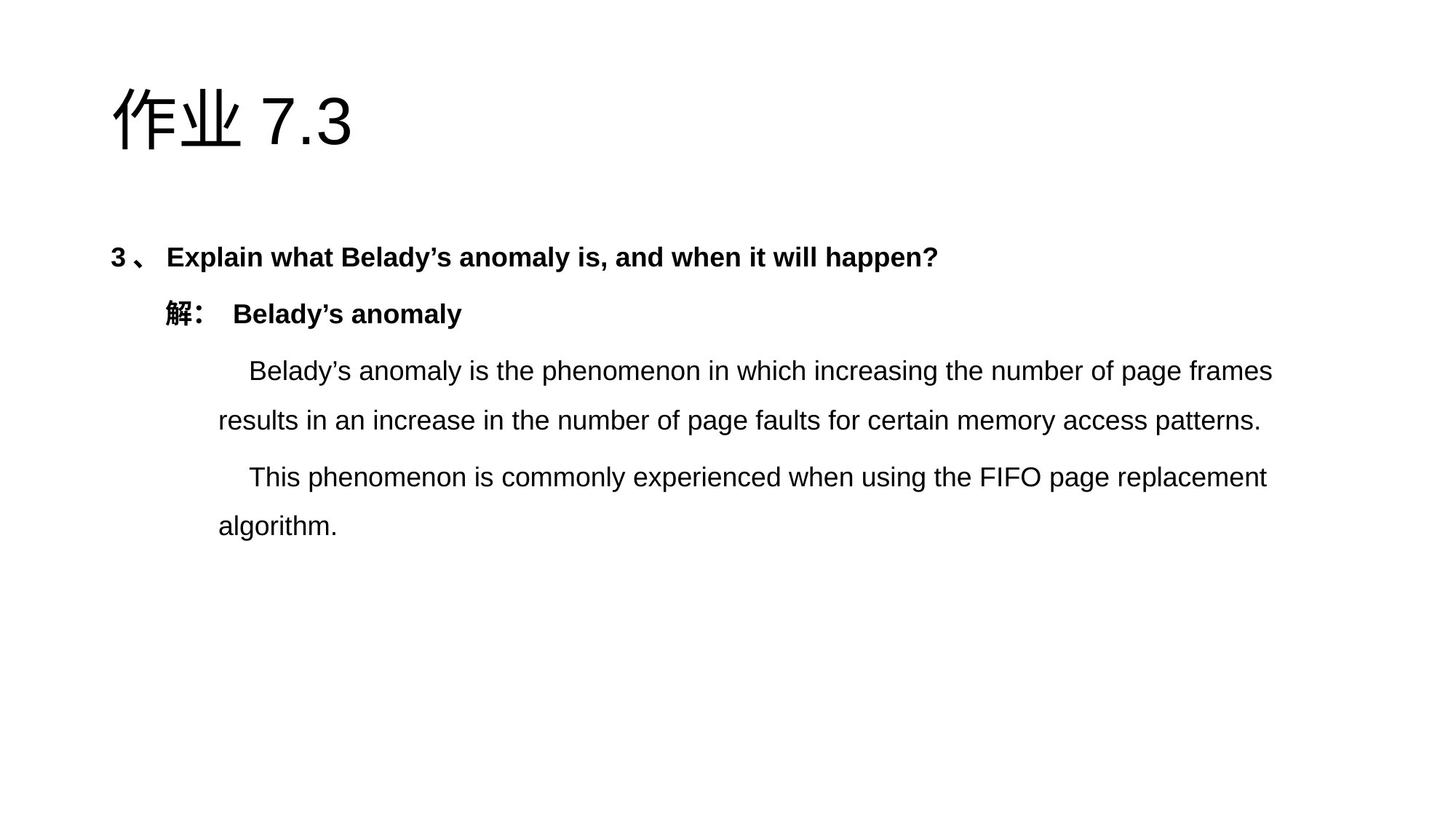

# 作业7.3
3、Explain what Belady’s anomaly is, and when it will happen?
解： Belady’s anomaly
    Belady’s anomaly is the phenomenon in which increasing the number of page frames results in an increase in the number of page faults for certain memory access patterns.
    This phenomenon is commonly experienced when using the FIFO page replacement algorithm.